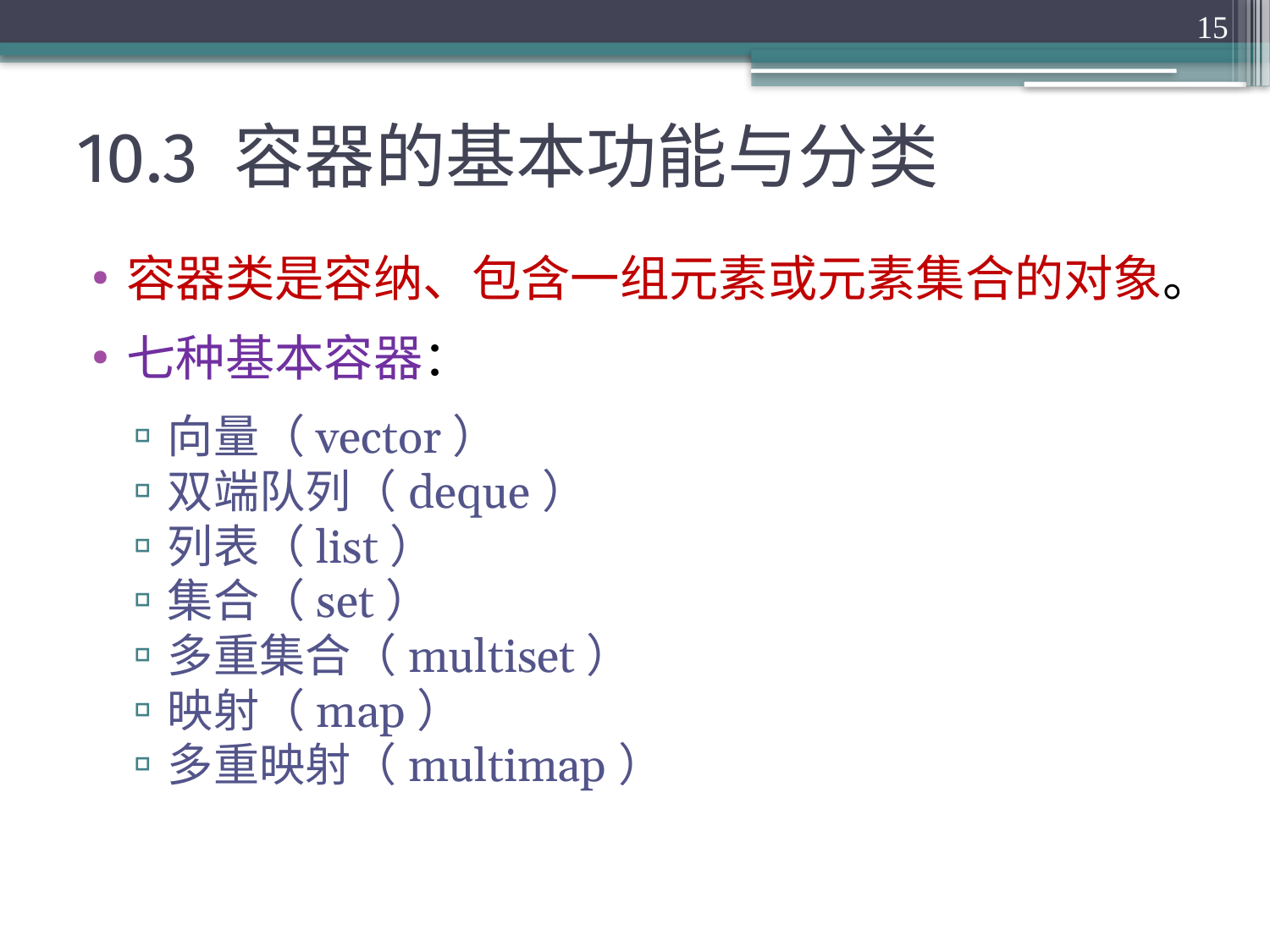

15
# 10.3 容器的基本功能与分类
容器类是容纳、包含一组元素或元素集合的对象。
七种基本容器：
向量（vector）
双端队列（deque）
列表（list）
集合（set）
多重集合（multiset）
映射（map）
多重映射（multimap）